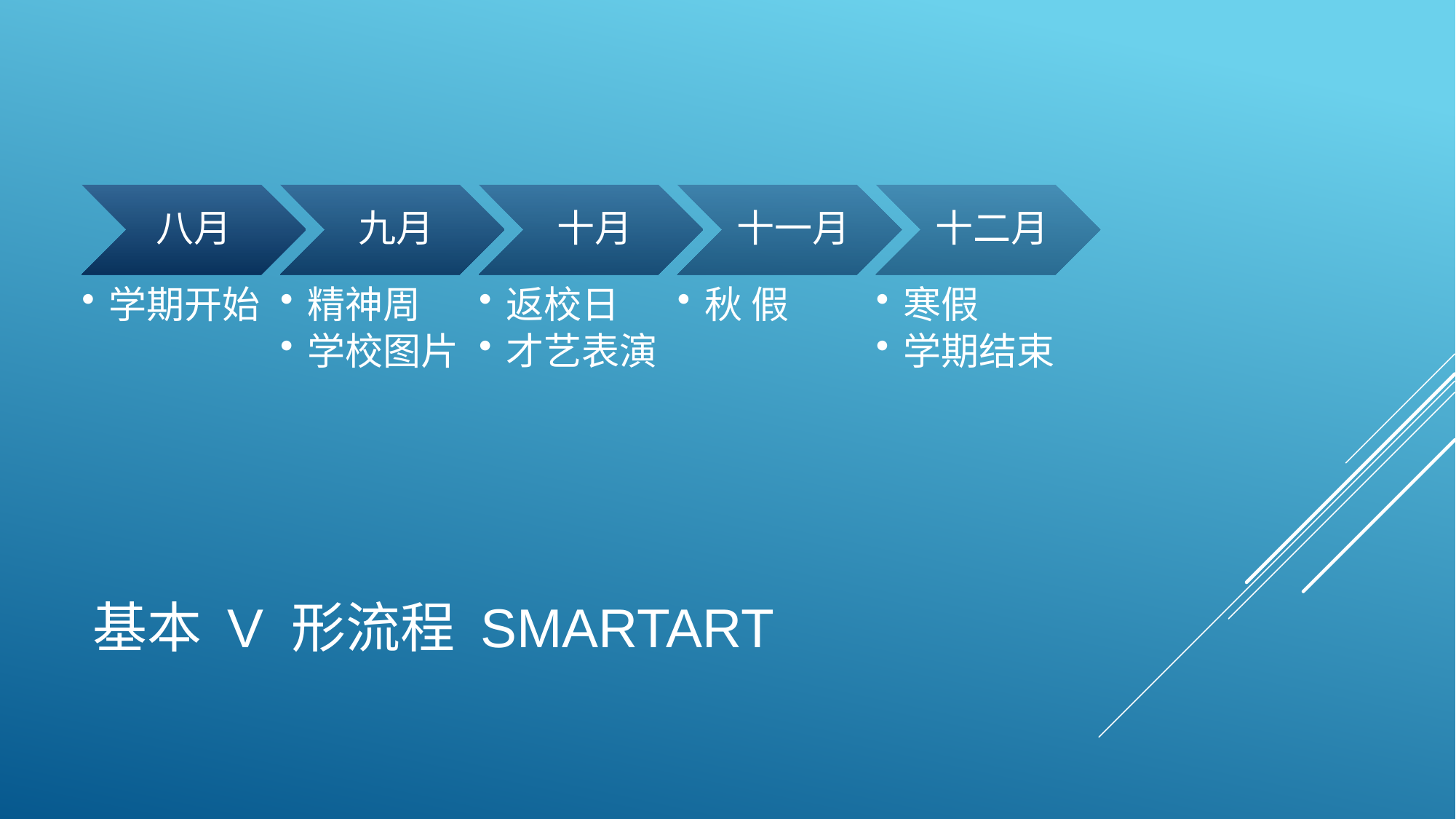

八月
学期开始
九月
精神周
学校图片
十月
返校日
才艺表演
十一月
秋 假
十二月
寒假
学期结束
# 基本 V 形流程 SmartArt